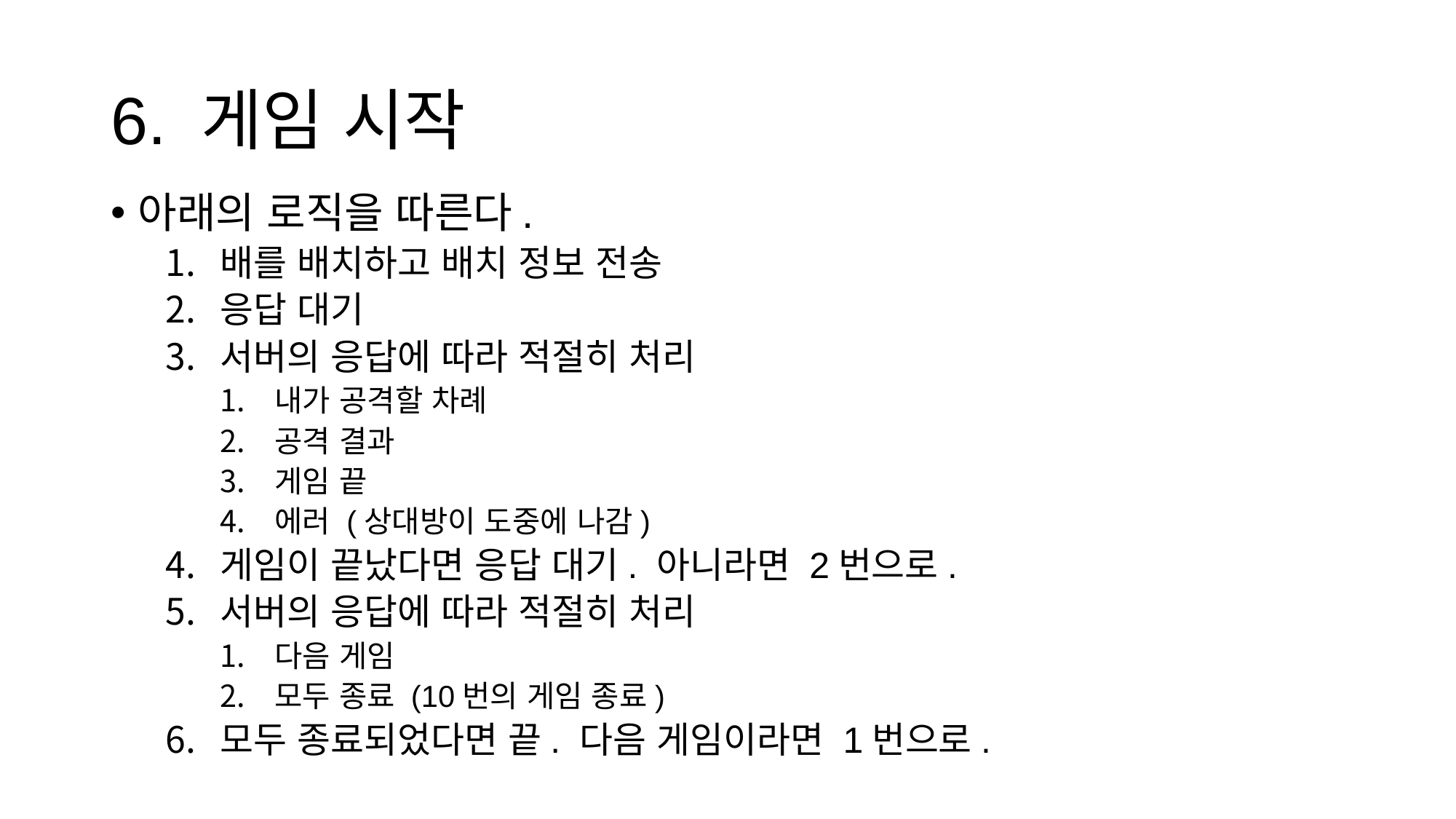

# 6. 게임 시작
아래의 로직을 따른다.
배를 배치하고 배치 정보 전송
응답 대기
서버의 응답에 따라 적절히 처리
내가 공격할 차례
공격 결과
게임 끝
에러 (상대방이 도중에 나감)
게임이 끝났다면 응답 대기. 아니라면 2번으로.
서버의 응답에 따라 적절히 처리
다음 게임
모두 종료 (10번의 게임 종료)
모두 종료되었다면 끝. 다음 게임이라면 1번으로.